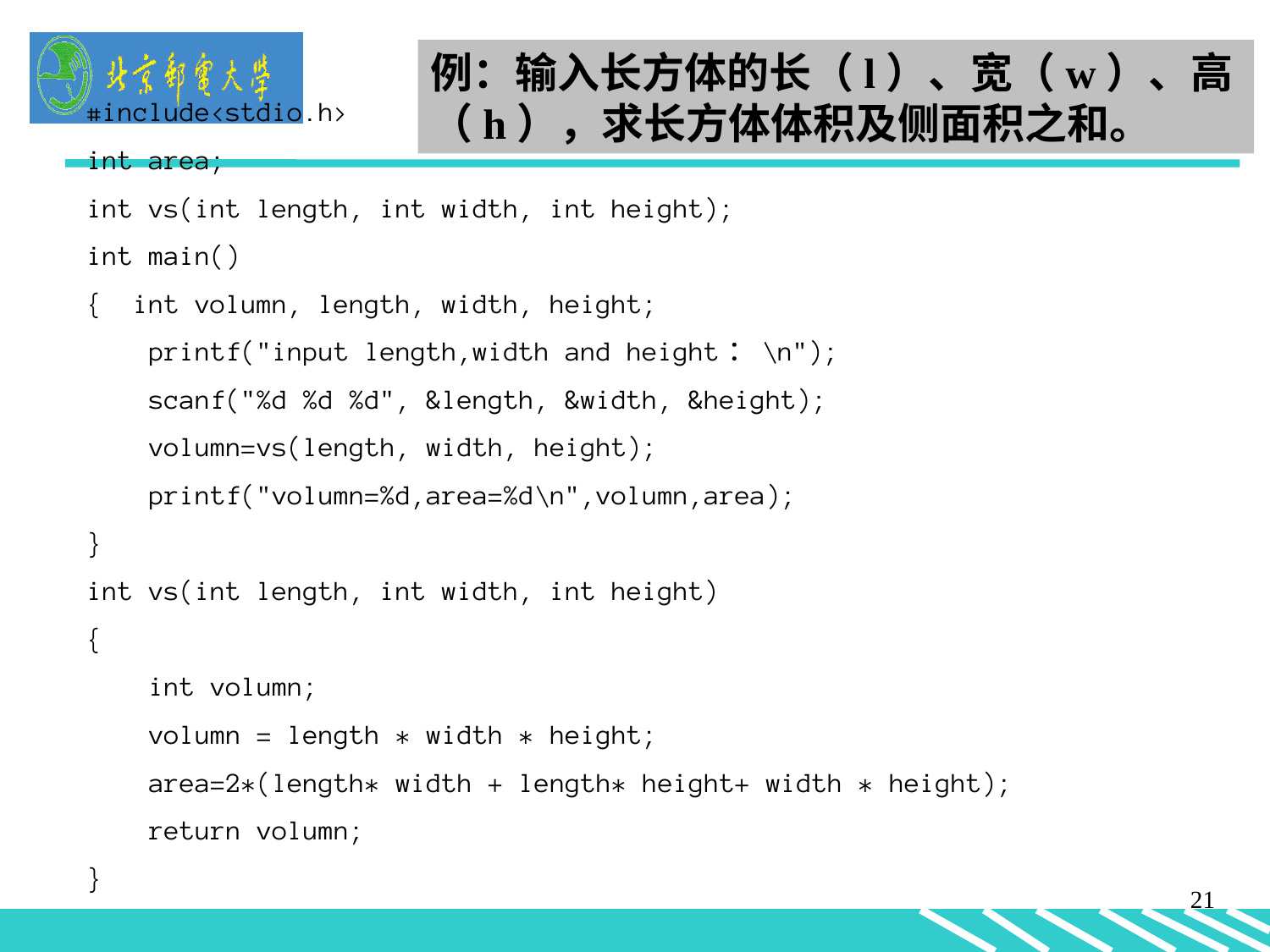

#include<stdio.h>
int area;
int vs(int length, int width, int height);
int main()
{  int volumn, length, width, height;
    printf("input length,width and height：\n");
    scanf("%d %d %d", &length, &width, &height);
    volumn=vs(length, width, height);
    printf("volumn=%d,area=%d\n",volumn,area);
}
int vs(int length, int width, int height)
{
    int volumn;
    volumn = length * width * height;
    area=2*(length* width + length* height+ width * height);
    return volumn;
}
例：输入长方体的长（l）、宽（w）、高（h），求长方体体积及侧面积之和。
21